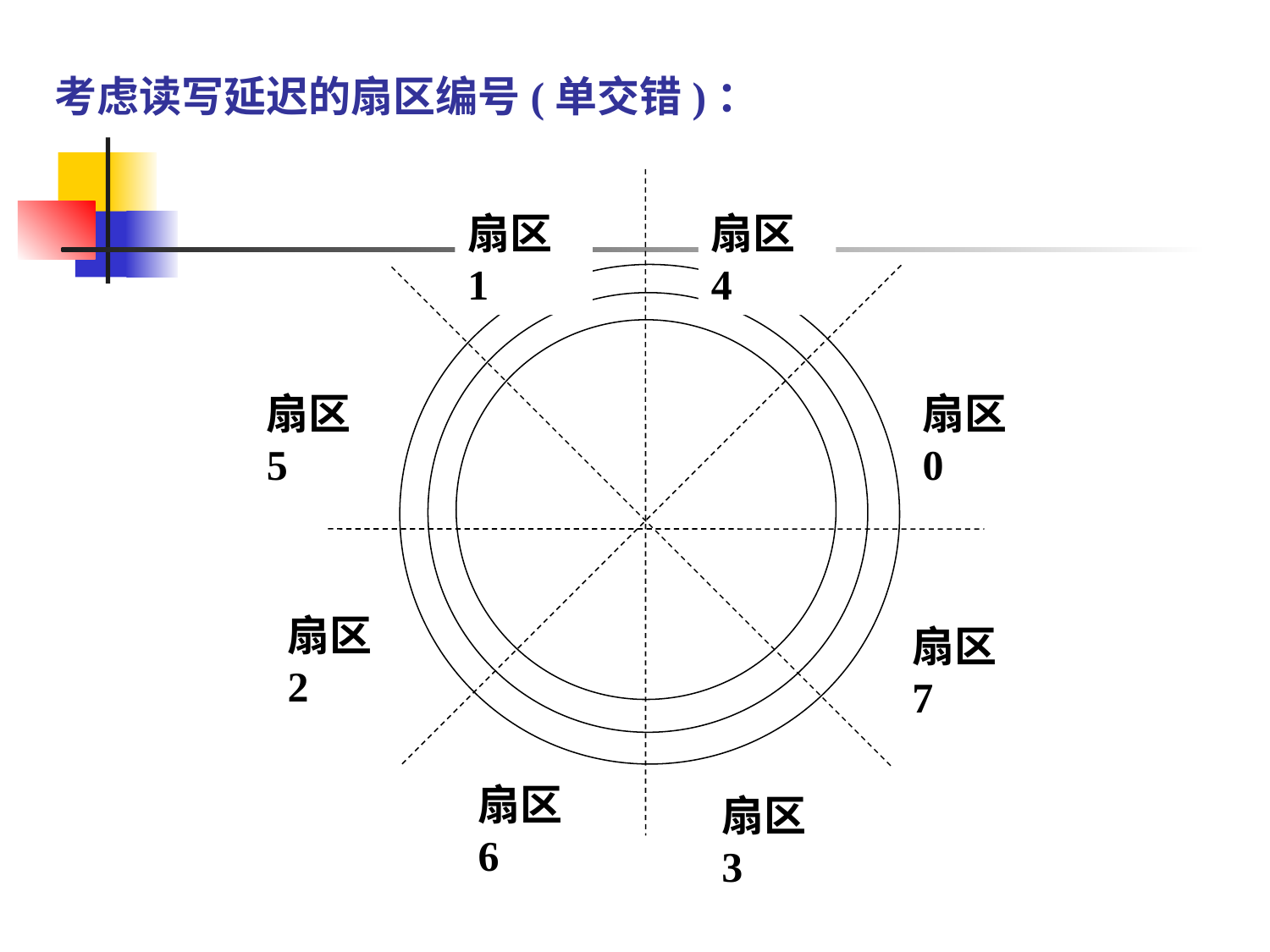

考虑读写延迟的扇区编号(单交错)：

扇区1
扇区4

扇区5
扇区0

扇区2
扇区7
扇区6
扇区3